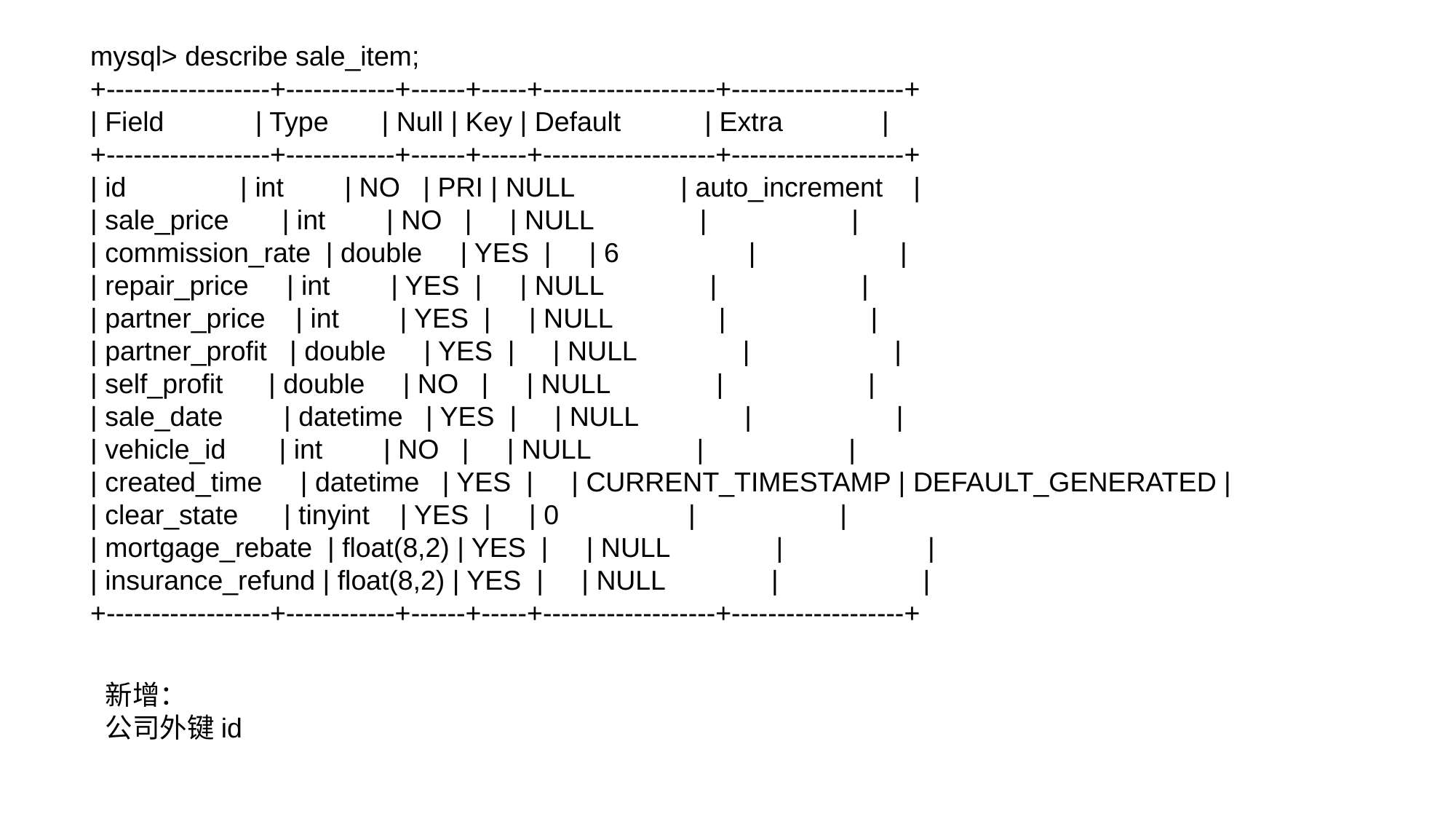

mysql> describe sale_item;
+------------------+------------+------+-----+-------------------+-------------------+
| Field            | Type       | Null | Key | Default           | Extra             |
+------------------+------------+------+-----+-------------------+-------------------+
| id               | int        | NO   | PRI | NULL              | auto_increment    |
| sale_price       | int        | NO   |     | NULL              |                   |
| commission_rate  | double     | YES  |     | 6                 |                   |
| repair_price     | int        | YES  |     | NULL              |                   |
| partner_price    | int        | YES  |     | NULL              |                   |
| partner_profit   | double     | YES  |     | NULL              |                   |
| self_profit      | double     | NO   |     | NULL              |                   |
| sale_date        | datetime   | YES  |     | NULL              |                   |
| vehicle_id       | int        | NO   |     | NULL              |                   |
| created_time     | datetime   | YES  |     | CURRENT_TIMESTAMP | DEFAULT_GENERATED |
| clear_state      | tinyint    | YES  |     | 0                 |                   |
| mortgage_rebate  | float(8,2) | YES  |     | NULL              |                   |
| insurance_refund | float(8,2) | YES  |     | NULL              |                   |
+------------------+------------+------+-----+-------------------+-------------------+

新增：
公司外键id